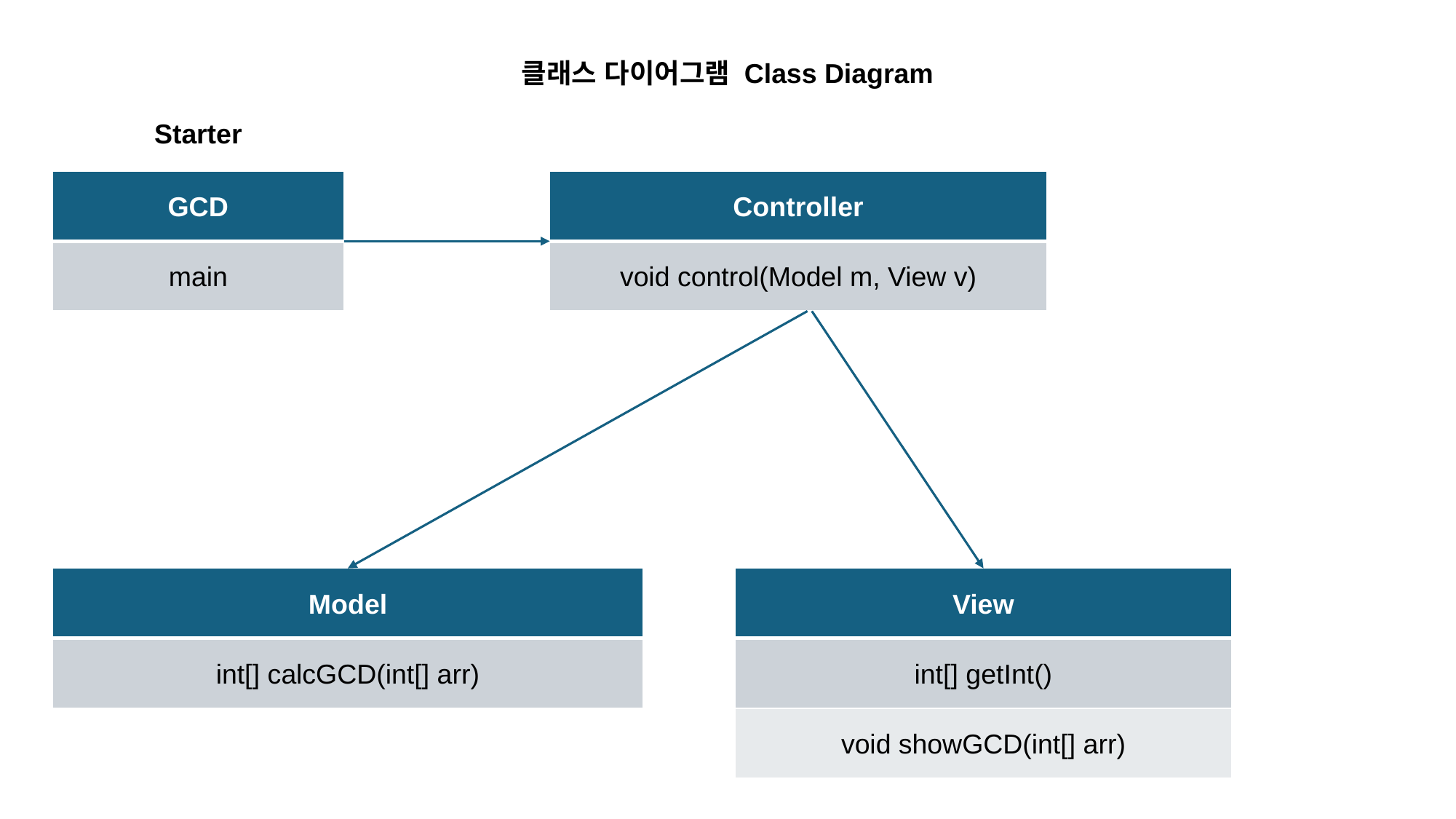

클래스 다이어그램 Class Diagram
Starter
| GCD |
| --- |
| main |
| Controller |
| --- |
| void control(Model m, View v) |
| Model |
| --- |
| int[] calcGCD(int[] arr) |
| View |
| --- |
| int[] getInt() |
| void showGCD(int[] arr) |